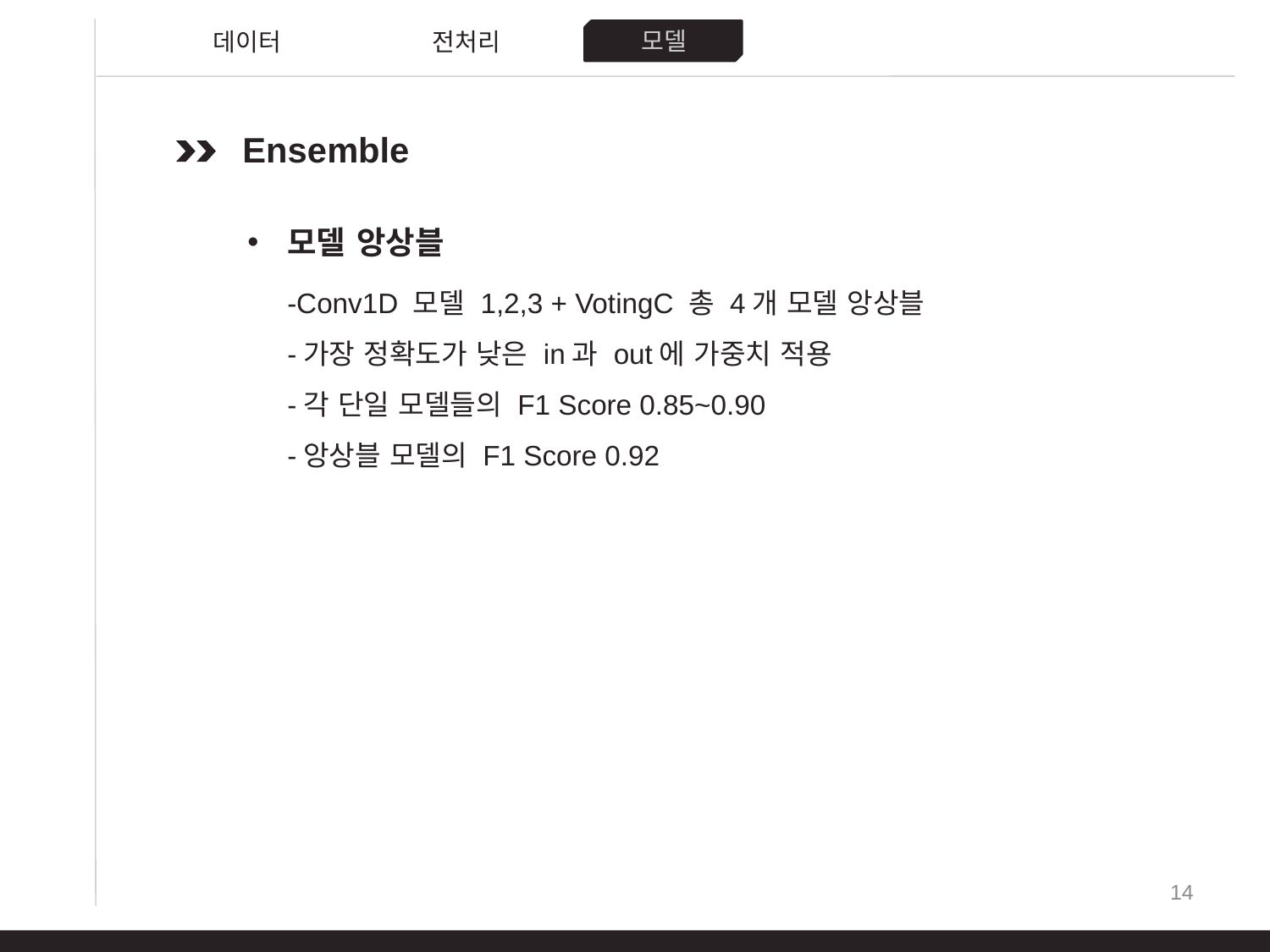

모델
데이터
전처리

Ensemble

모델 앙상블
-Conv1D 모델 1,2,3 + VotingC 총 4개 모델 앙상블
-가장 정확도가 낮은 in과 out에 가중치 적용
-각 단일 모델들의 F1 Score 0.85~0.90
-앙상블 모델의 F1 Score 0.92
14